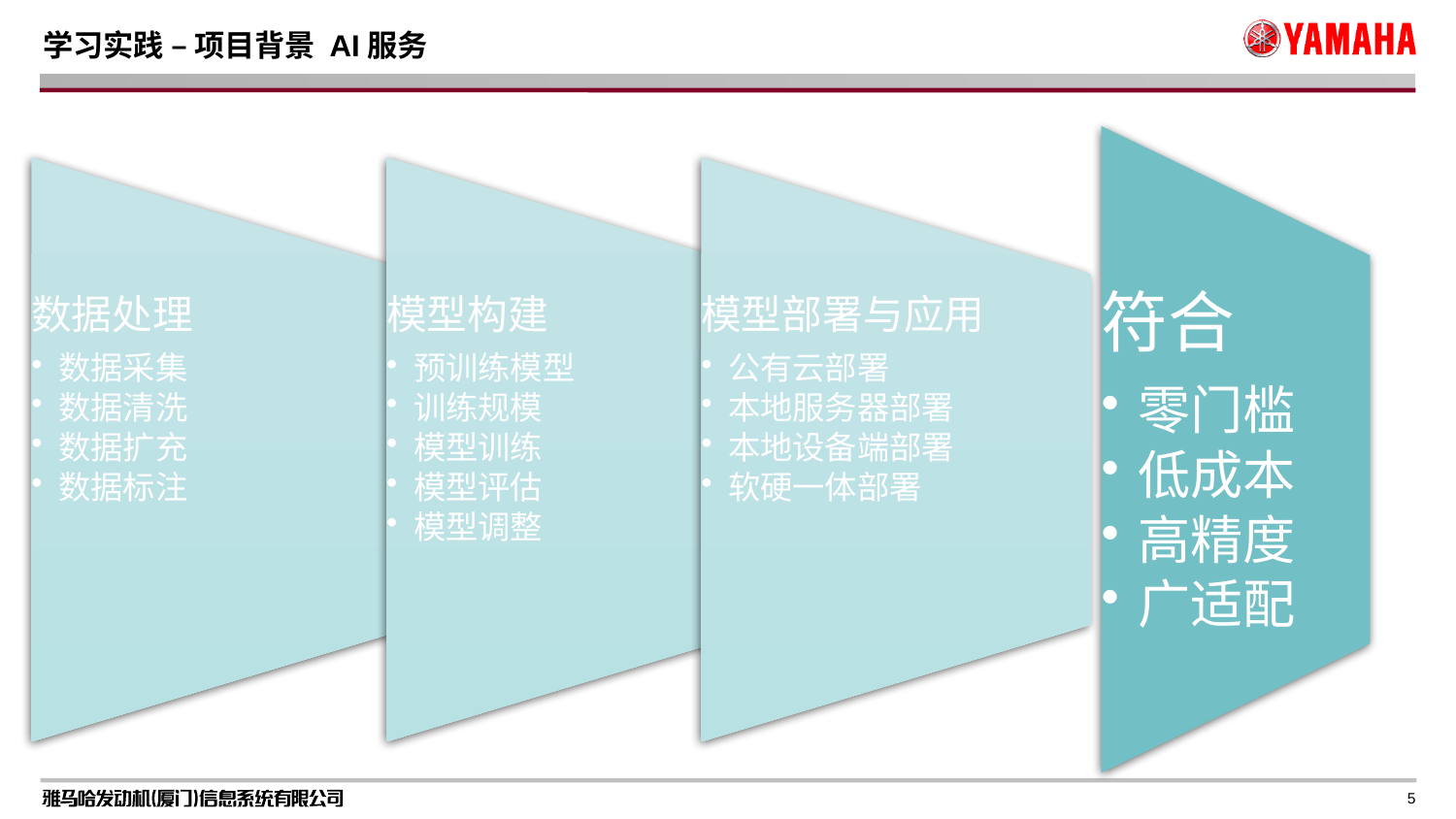

# 学习实践 – 项目背景 AI服务
符合
零门槛
低成本
高精度
广适配
数据处理
数据采集
数据清洗
数据扩充
数据标注
模型构建
预训练模型
训练规模
模型训练
模型评估
模型调整
模型部署与应用
公有云部署
本地服务器部署
本地设备端部署
软硬一体部署
5